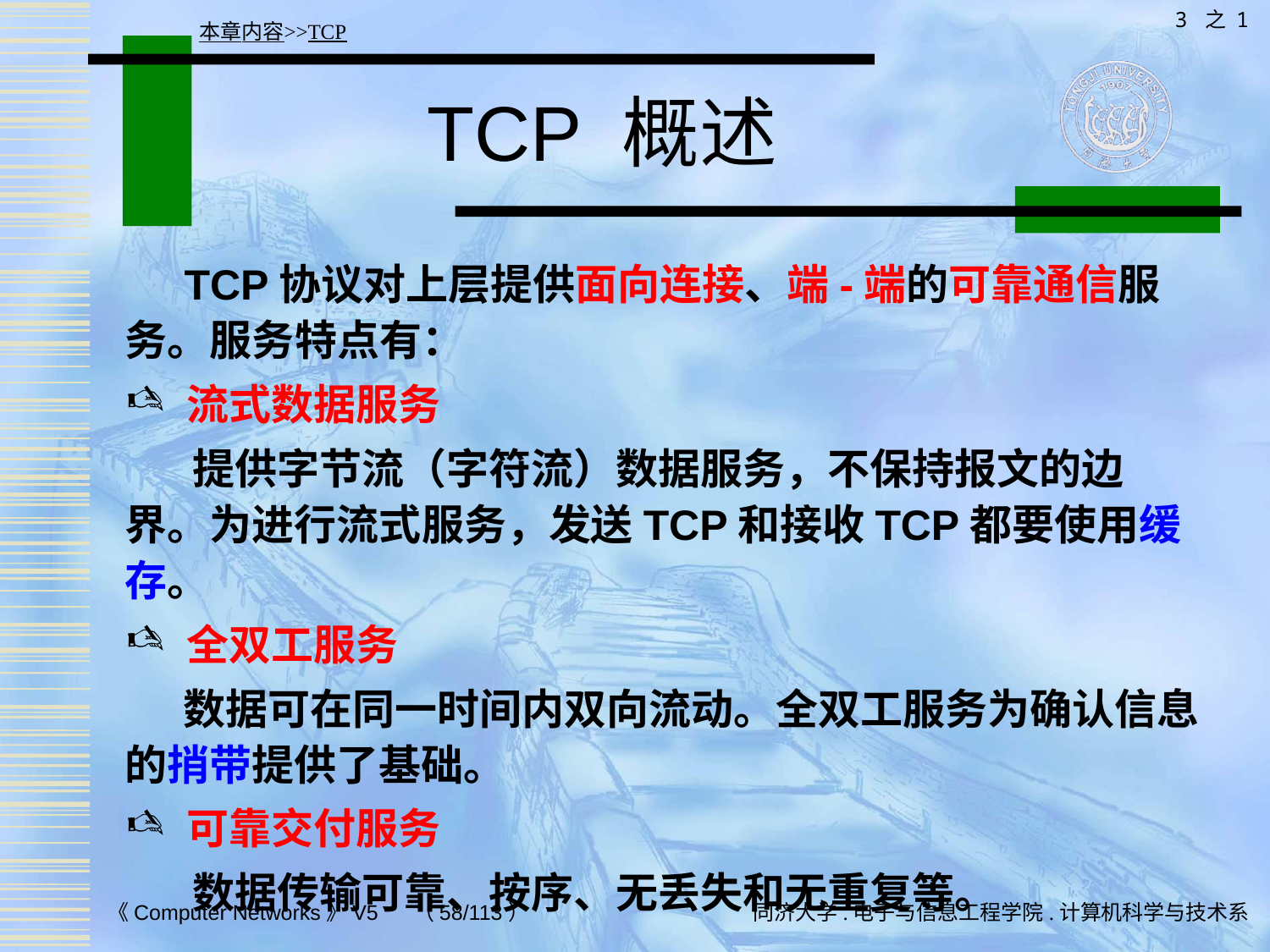

3 之 1
本章内容>>TCP
# TCP 概述
     TCP协议对上层提供面向连接、端-端的可靠通信服务。服务特点有：
流式数据服务
      提供字节流（字符流）数据服务，不保持报文的边界。为进行流式服务，发送TCP和接收TCP都要使用缓存。
全双工服务
     数据可在同一时间内双向流动。全双工服务为确认信息的捎带提供了基础。
可靠交付服务
      数据传输可靠、按序、无丢失和无重复等。